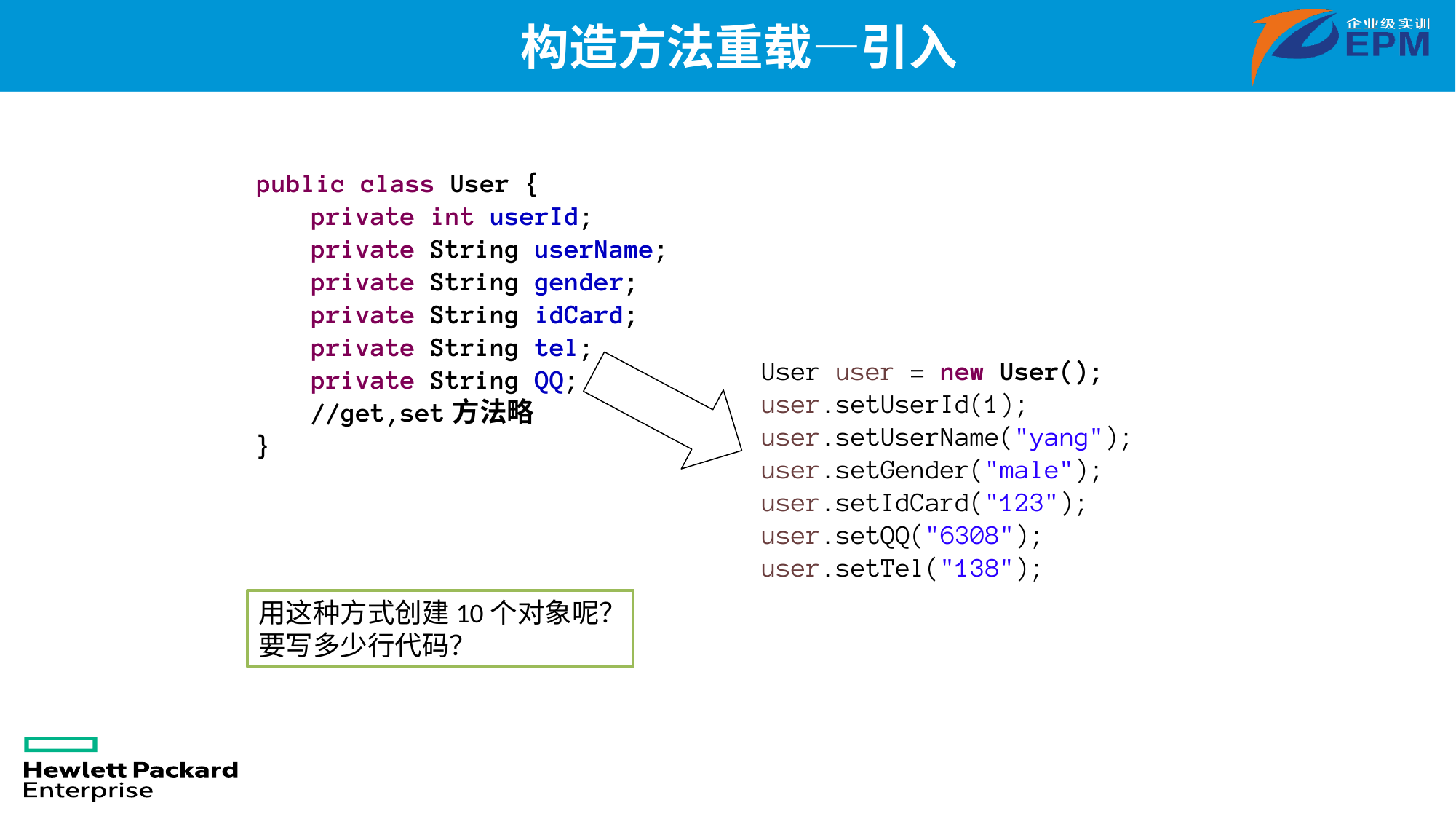

# 构造方法重载—引入
public class User {
private int userId;
private String userName;
private String gender;
private String idCard;
private String tel;
private String QQ;
//get,set方法略
}

 User user = new User();
 user.setUserId(1);
 user.setUserName("yang");
 user.setGender("male");
 user.setIdCard("123");
 user.setQQ("6308");
 user.setTel("138");
用这种方式创建10个对象呢？要写多少行代码？